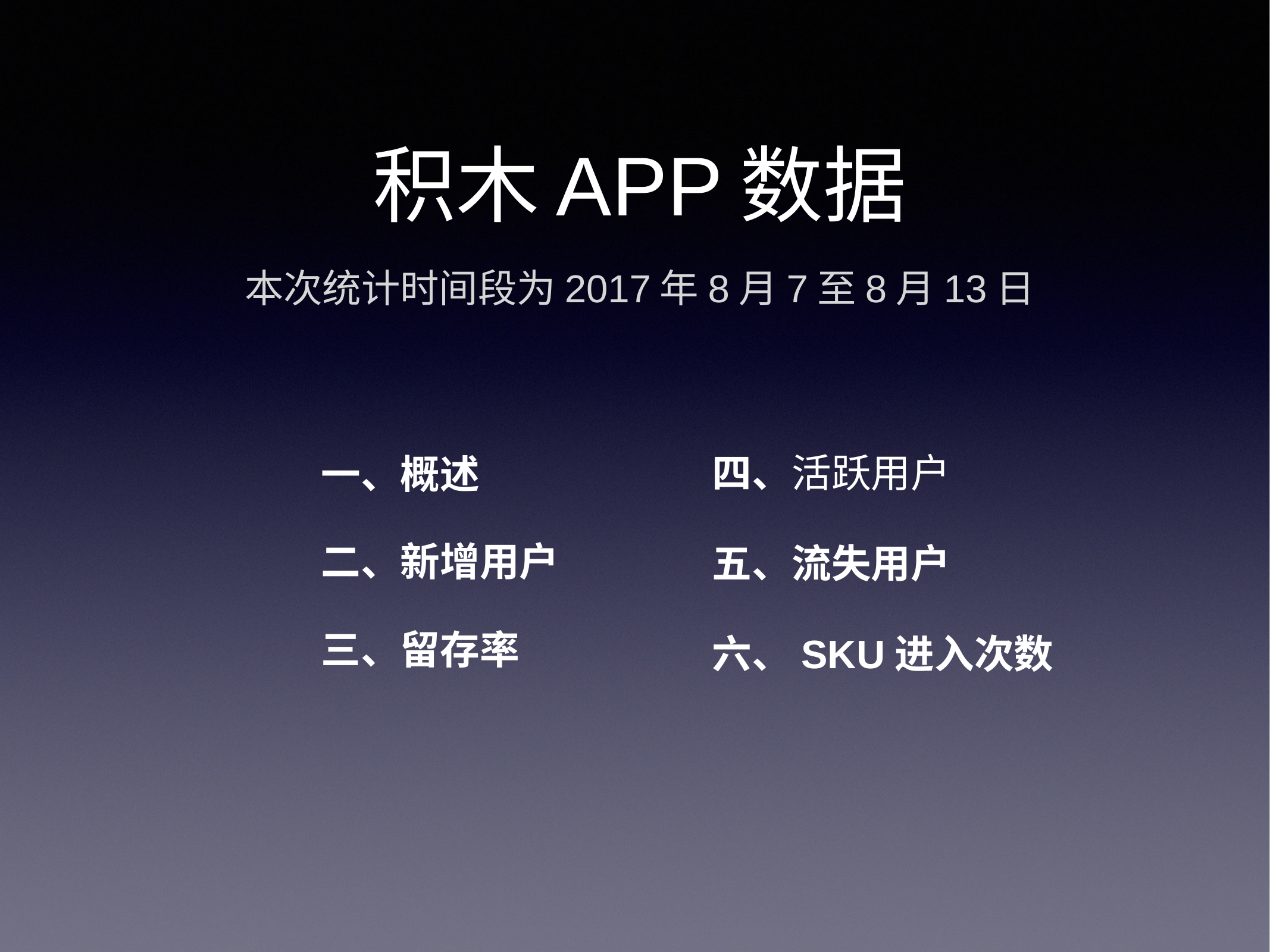

# 积木APP数据
本次统计时间段为2017年8月7至8月13日
四、活跃用户
一、概述
二、新增用户
五、流失用户
三、留存率
六、SKU进入次数